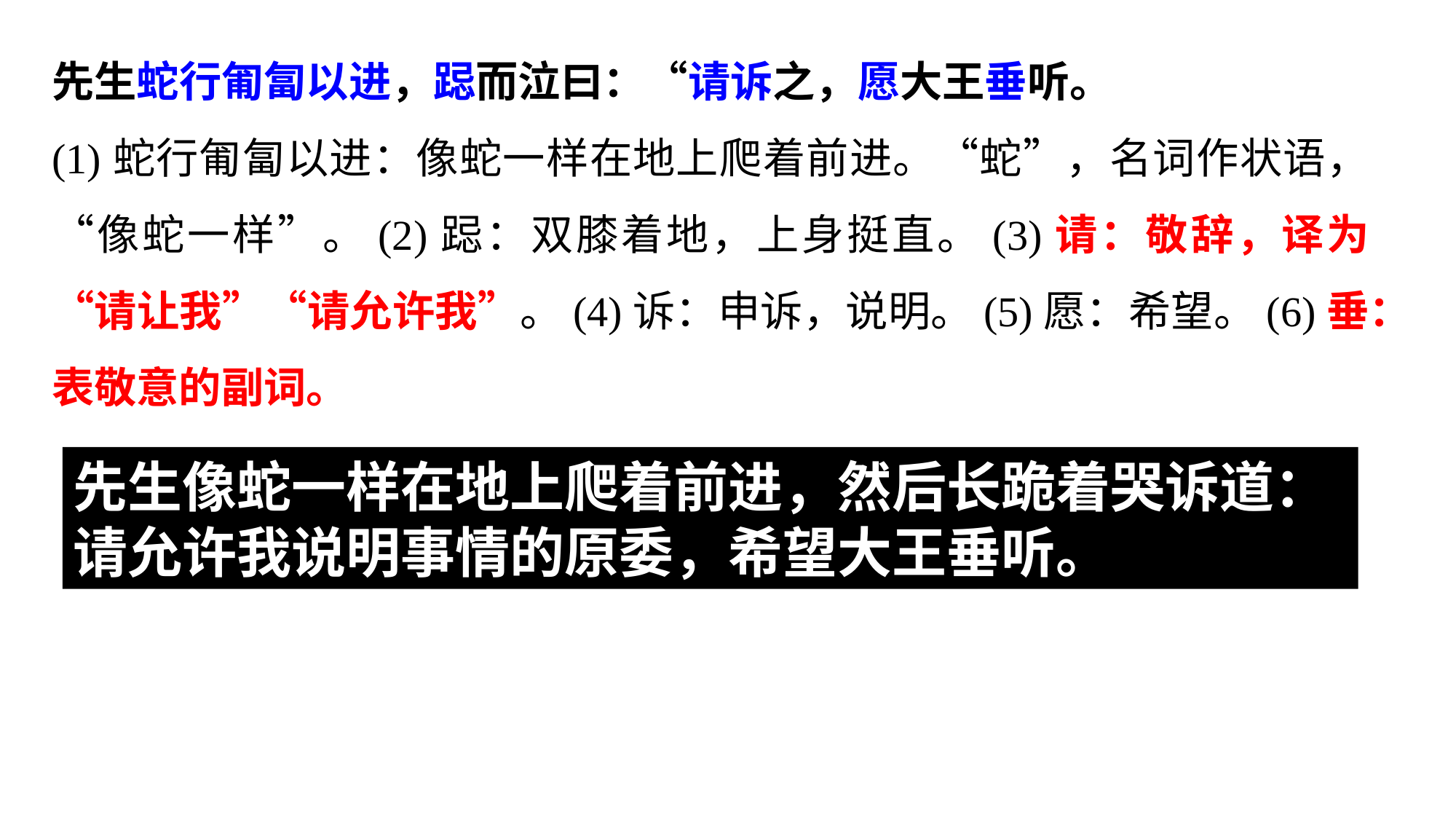

先生蛇行匍匐以进，跽而泣曰：“请诉之，愿大王垂听。
(1)蛇行匍匐以进：像蛇一样在地上爬着前进。“蛇”，名词作状语，“像蛇一样”。(2)跽：双膝着地，上身挺直。(3)请：敬辞，译为“请让我”“请允许我”。(4)诉：申诉，说明。(5)愿：希望。(6)垂：表敬意的副词。

先生像蛇一样在地上爬着前进，然后长跪着哭诉道：请允许我说明事情的原委，希望大王垂听。